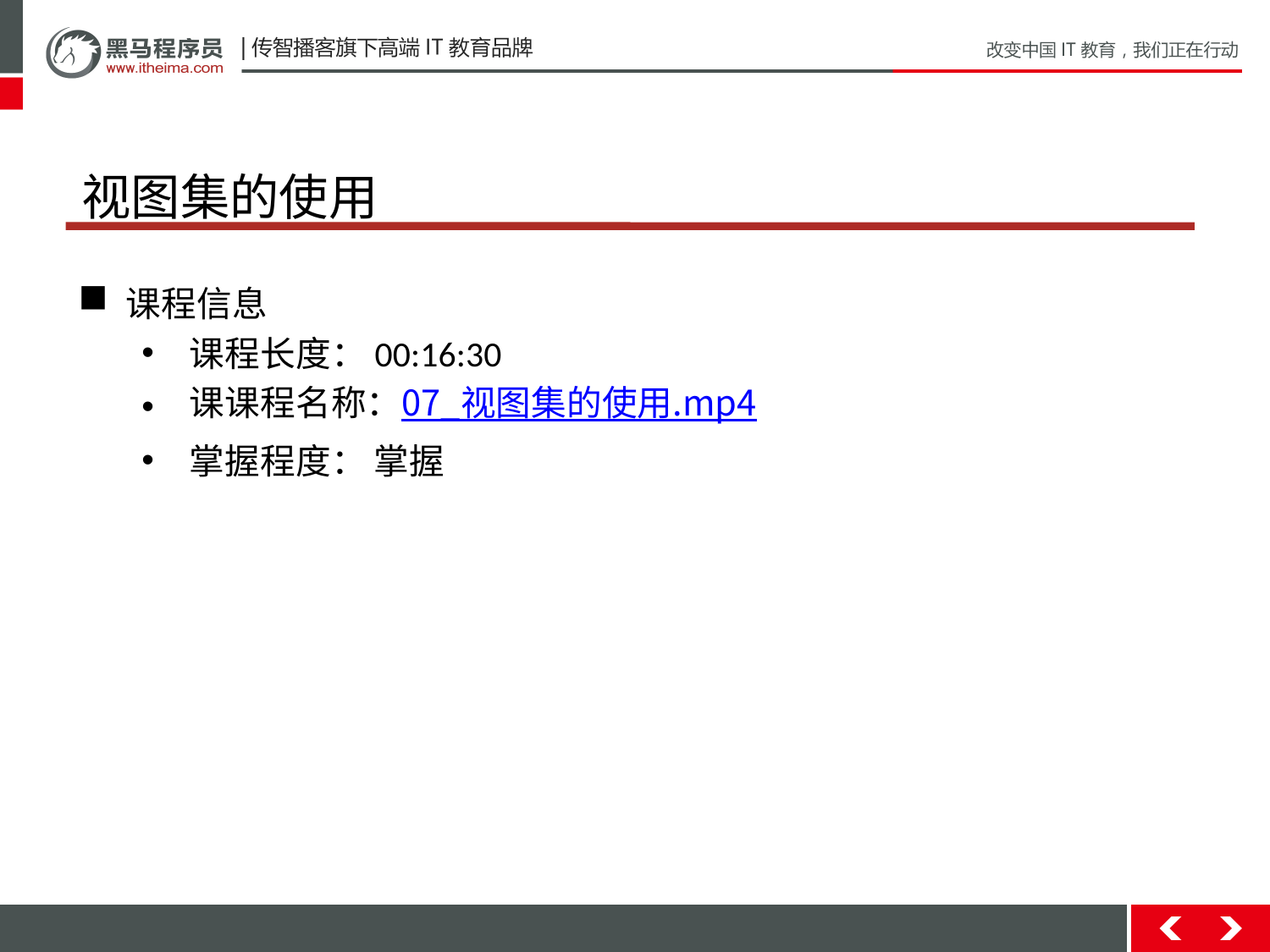

# 视图集的使用

课程信息
课程长度：00:16:30
课课程名称：07_视图集的使用.mp4
掌握程度： 掌握